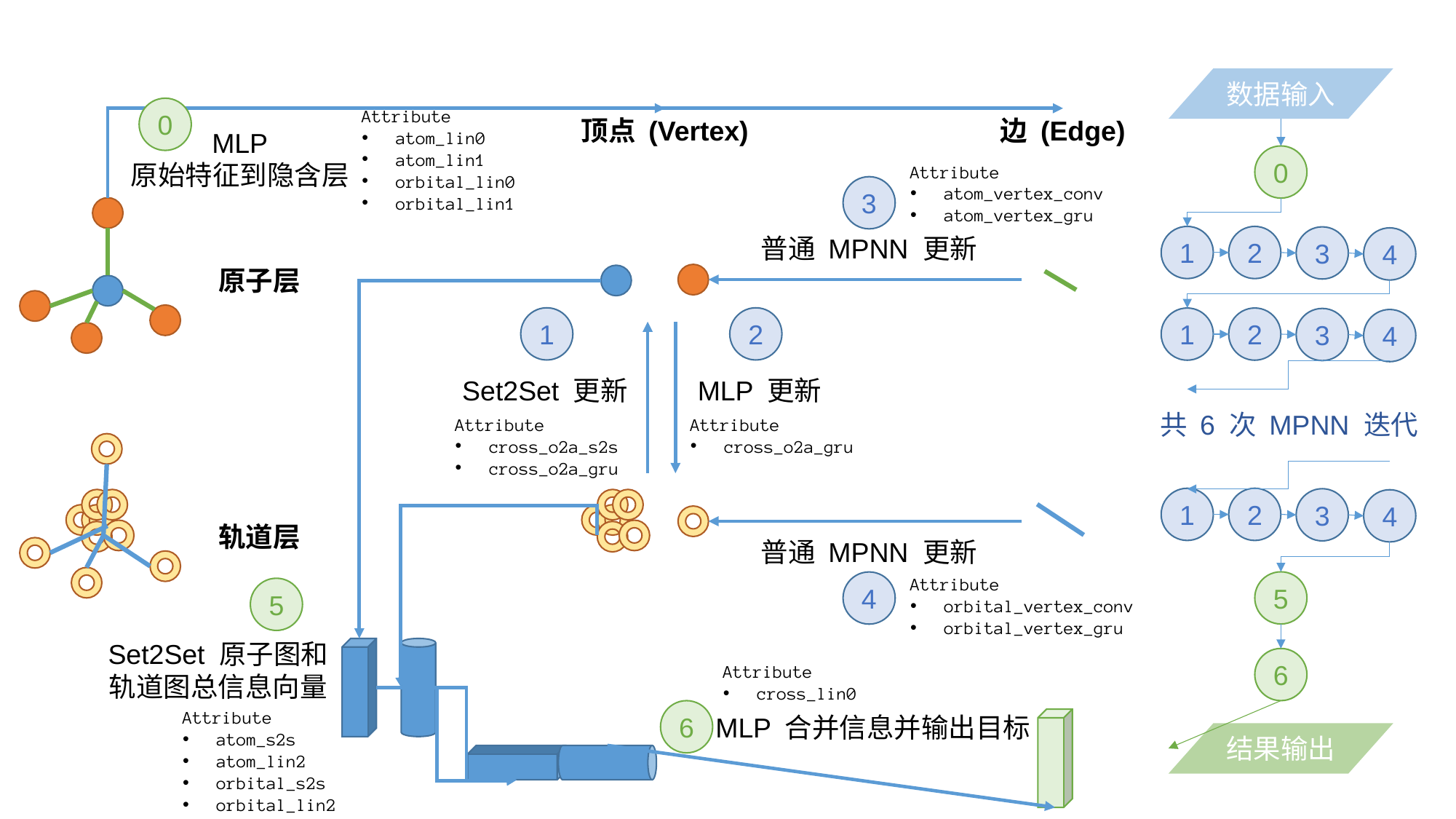

数据输入
0
Attribute
atom_lin0
atom_lin1
orbital_lin0
orbital_lin1
顶点 (Vertex)
边 (Edge)
MLP
原始特征到隐含层
0
Attribute
atom_vertex_conv
atom_vertex_gru
3

1
2
普通 MPNN 更新
3
4
原子层

1
2
1
2
3
4

Set2Set 更新
MLP 更新
共 6 次 MPNN 迭代
Attribute
cross_o2a_s2s
cross_o2a_gru
Attribute
cross_o2a_gru

1
2
3

4

轨道层

普通 MPNN 更新

Attribute
orbital_vertex_conv
orbital_vertex_gru
5
4
5
Set2Set 原子图和轨道图总信息向量

6
Attribute
cross_lin0
Attribute
atom_s2s
atom_lin2
orbital_s2s
orbital_lin2
6
MLP 合并信息并输出目标

结果输出